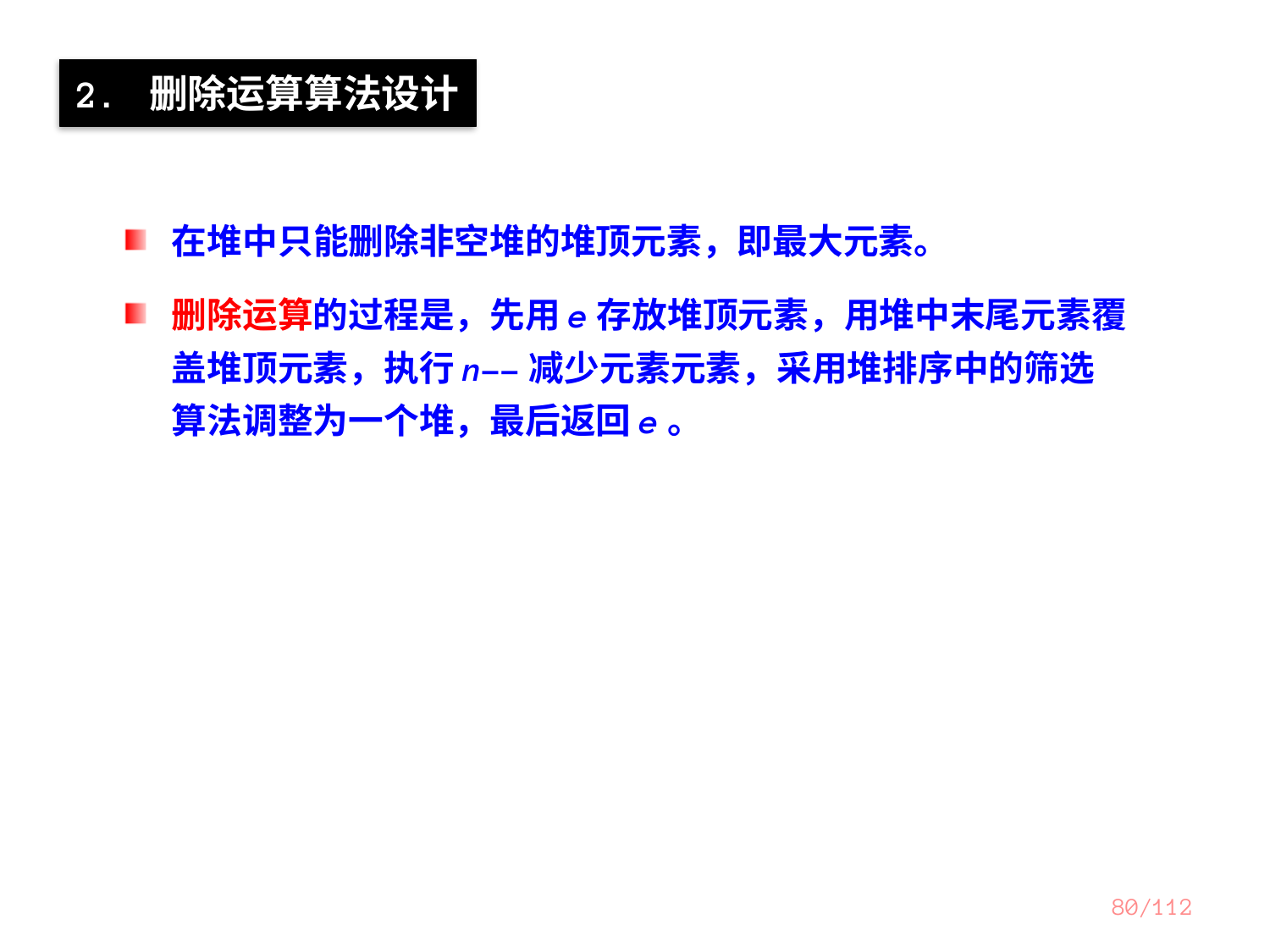

2. 删除运算算法设计
在堆中只能删除非空堆的堆顶元素，即最大元素。
删除运算的过程是，先用e存放堆顶元素，用堆中末尾元素覆盖堆顶元素，执行n--减少元素元素，采用堆排序中的筛选算法调整为一个堆，最后返回e。
80/112